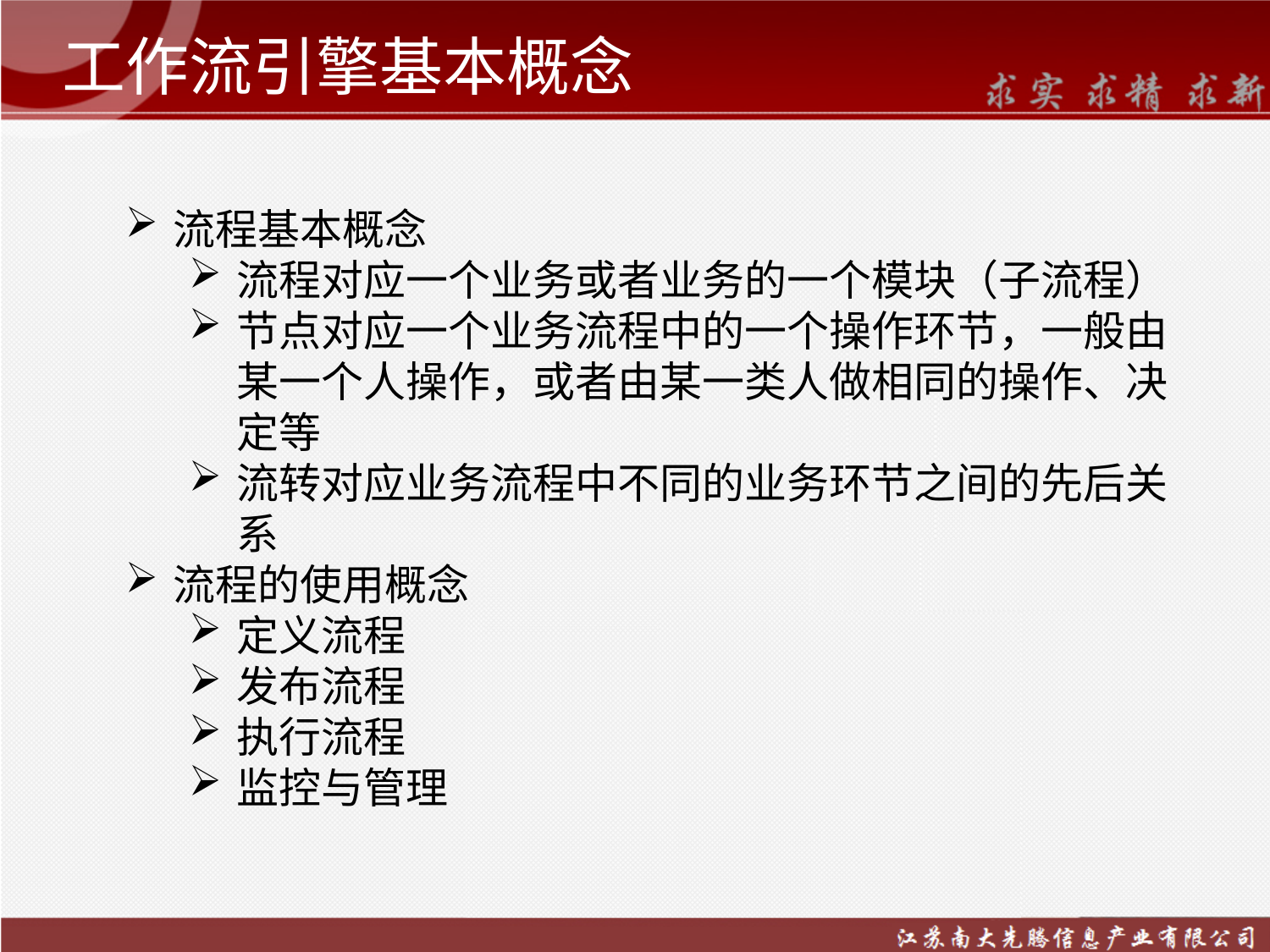

# 工作流引擎基本概念
流程基本概念
流程对应一个业务或者业务的一个模块（子流程）
节点对应一个业务流程中的一个操作环节，一般由某一个人操作，或者由某一类人做相同的操作、决定等
流转对应业务流程中不同的业务环节之间的先后关系
流程的使用概念
定义流程
发布流程
执行流程
监控与管理